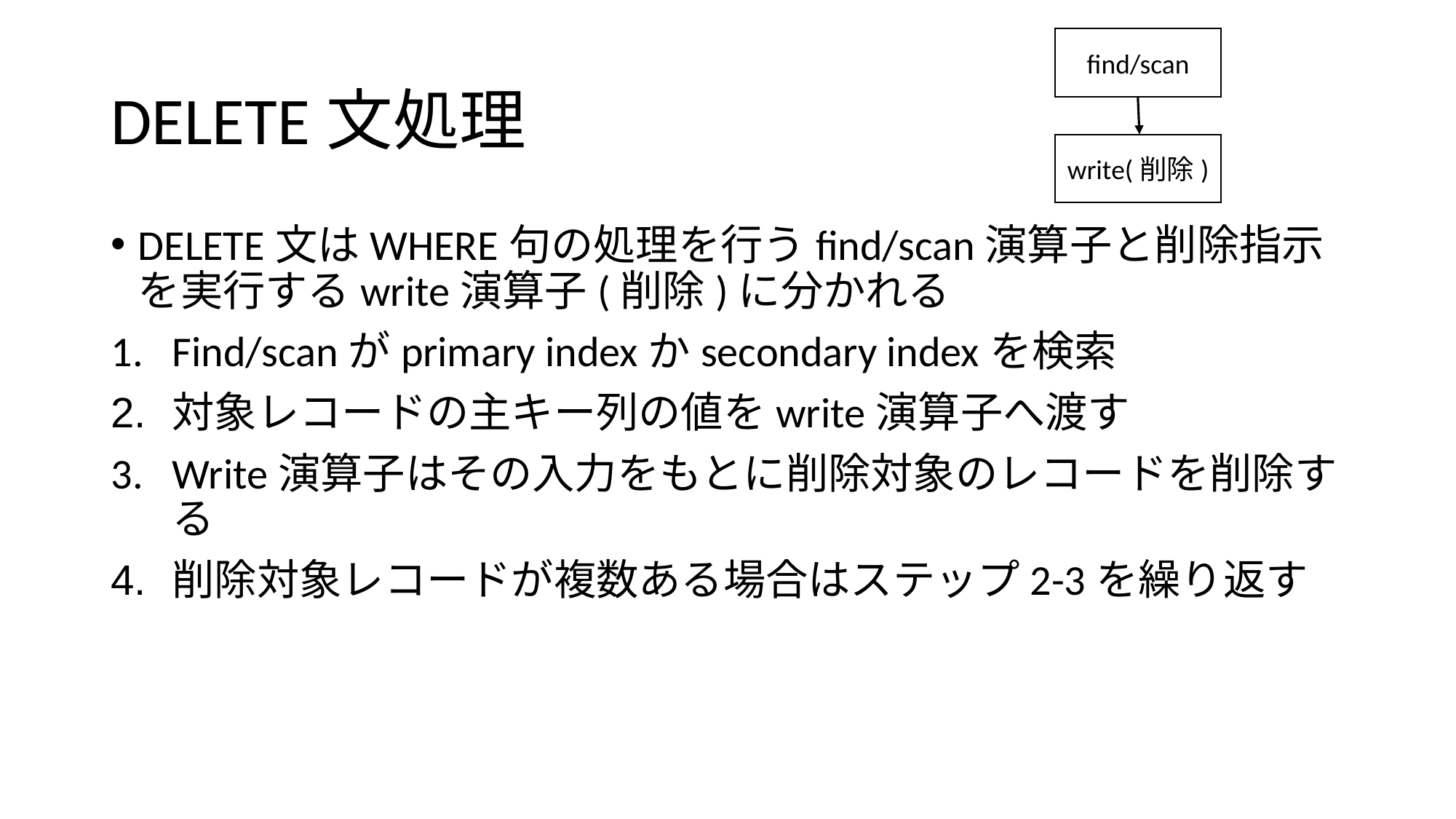

find/scan
# DELETE文処理
write(削除)
DELETE文はWHERE句の処理を行うfind/scan演算子と削除指示を実行するwrite演算子(削除)に分かれる
Find/scanがprimary indexかsecondary indexを検索
対象レコードの主キー列の値をwrite演算子へ渡す
Write演算子はその入力をもとに削除対象のレコードを削除する
削除対象レコードが複数ある場合はステップ2-3を繰り返す